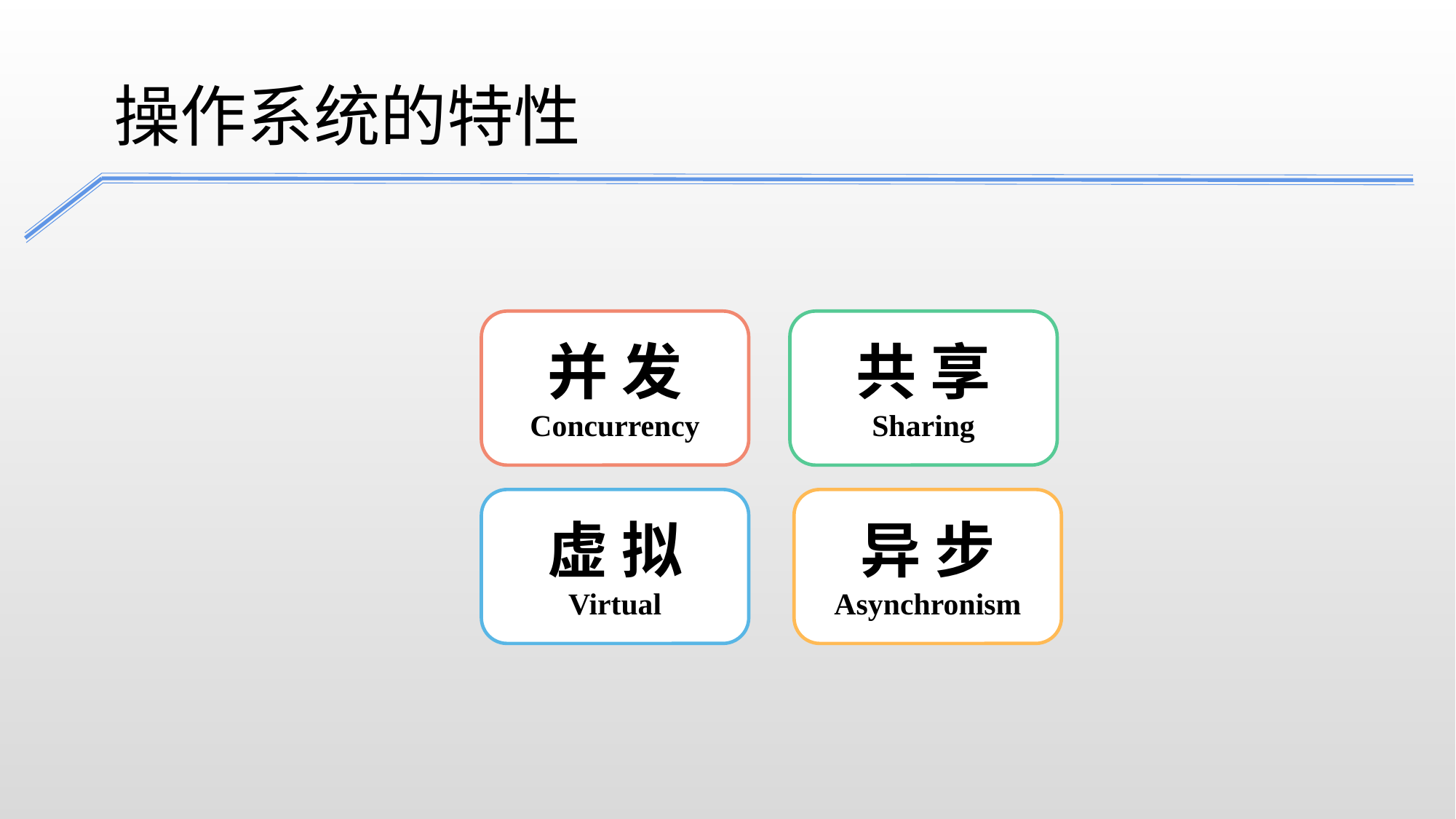

操作系统的特性
并 发
Concurrency
共 享
Sharing
虚 拟
Virtual
异 步
Asynchronism